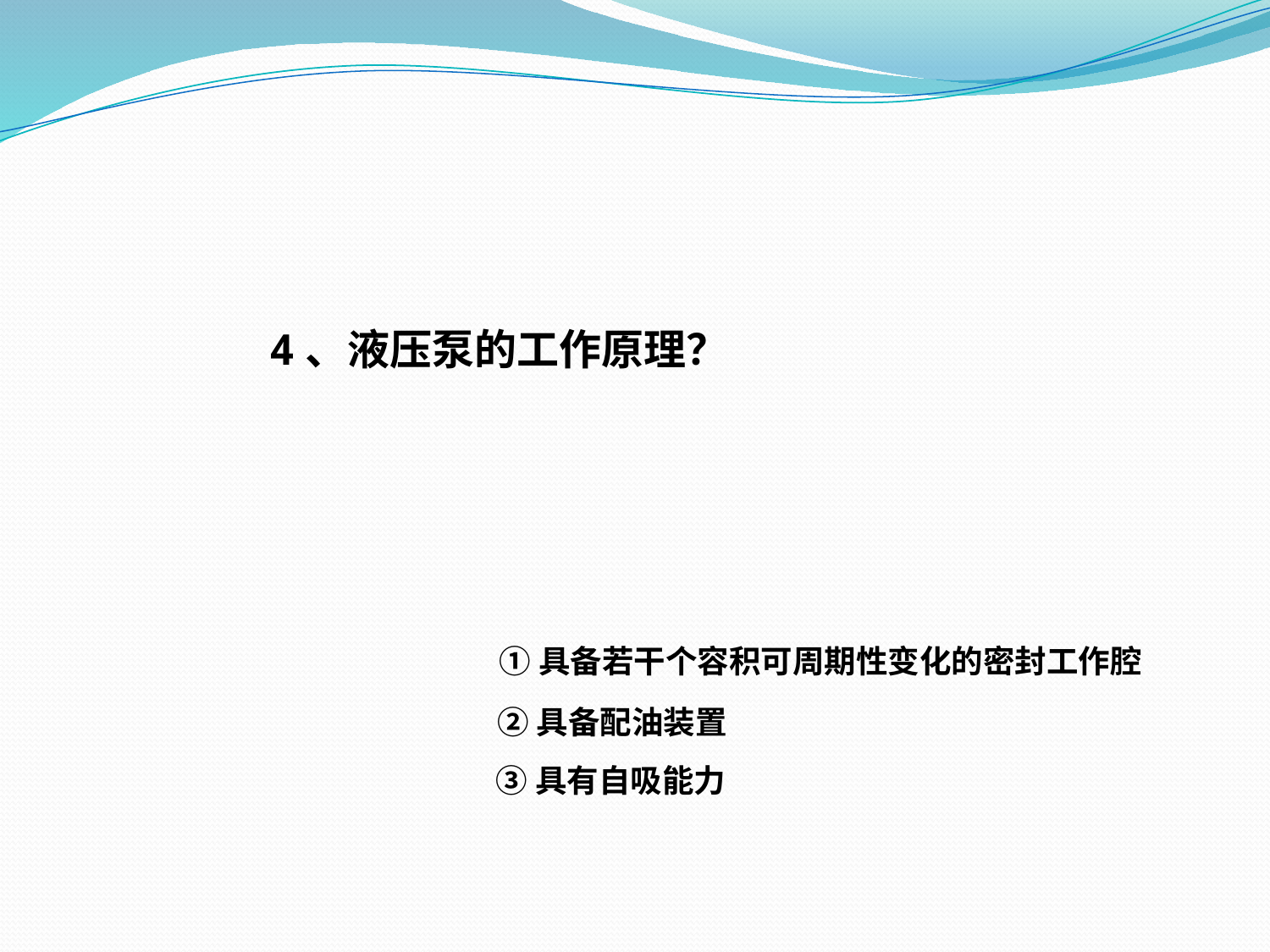

4、液压泵的工作原理？
①具备若干个容积可周期性变化的密封工作腔
②具备配油装置
③具有自吸能力